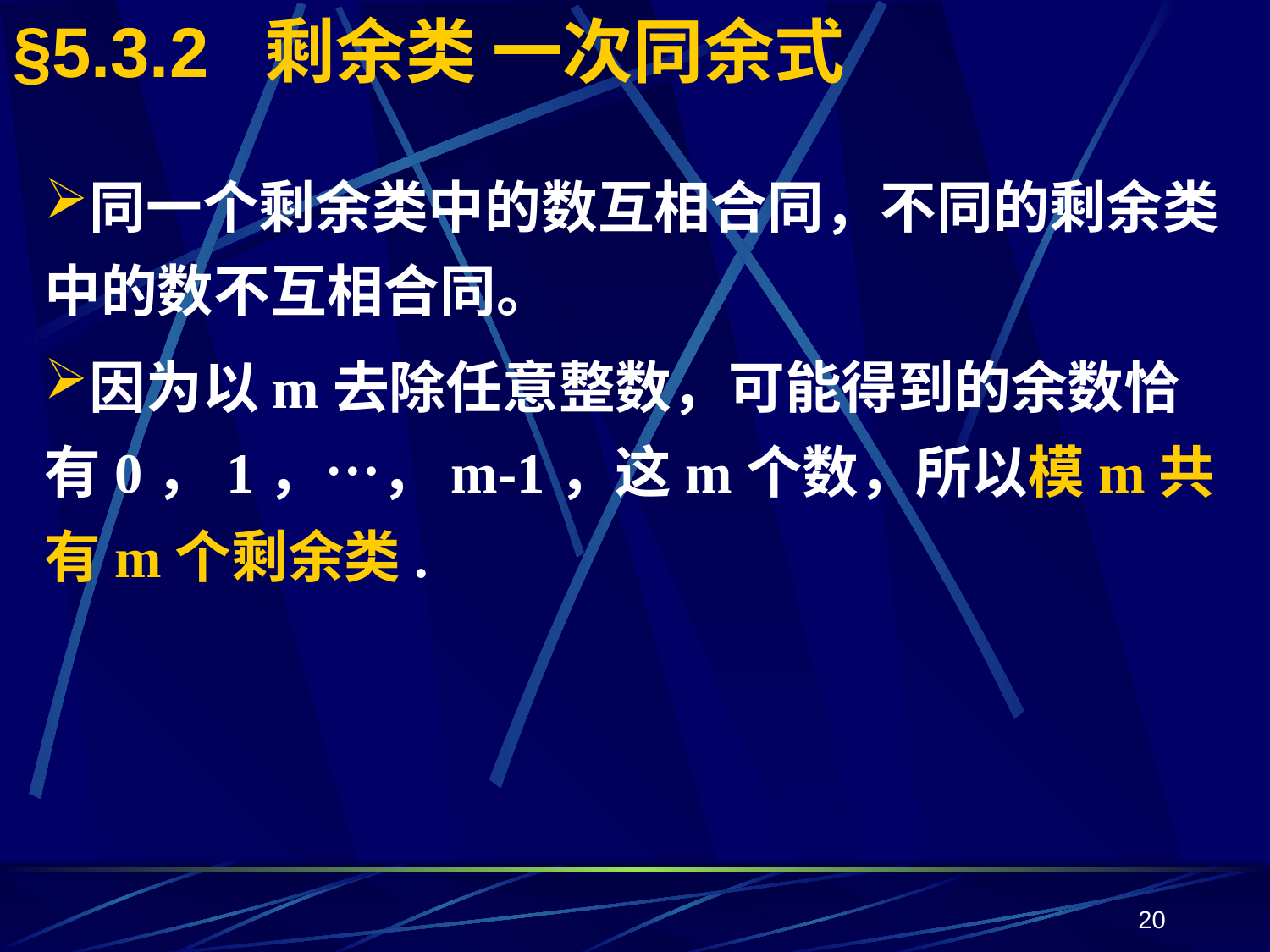

# §5.3.2  剩余类 一次同余式
同一个剩余类中的数互相合同，不同的剩余类中的数不互相合同。
因为以m去除任意整数，可能得到的余数恰有0，1，…，m-1，这m个数，所以模m共有m个剩余类.

20